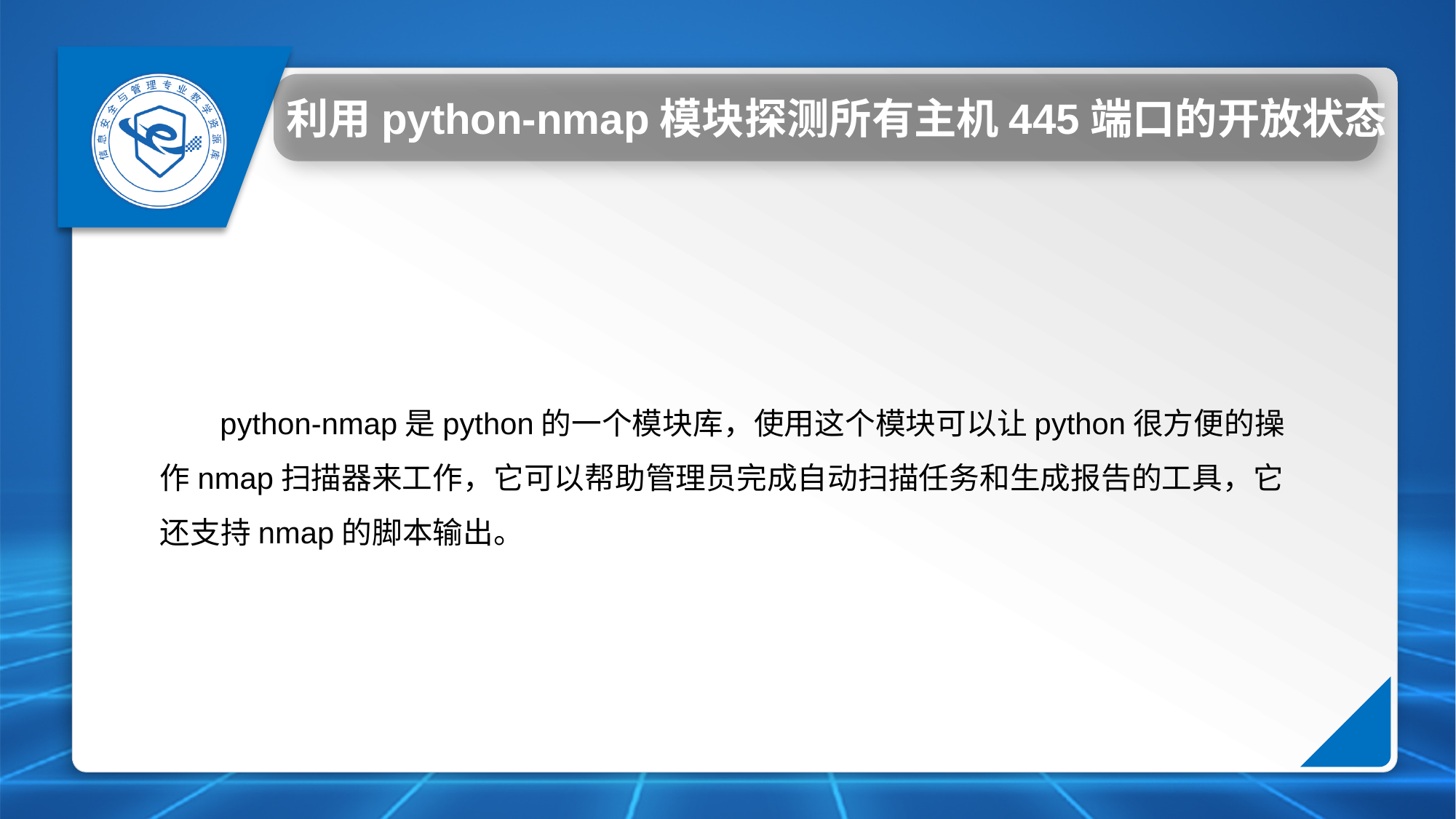

利用python-nmap模块探测所有主机445端口的开放状态
python-nmap是python的一个模块库，使用这个模块可以让python很方便的操作nmap扫描器来工作，它可以帮助管理员完成自动扫描任务和生成报告的工具，它还支持nmap的脚本输出。